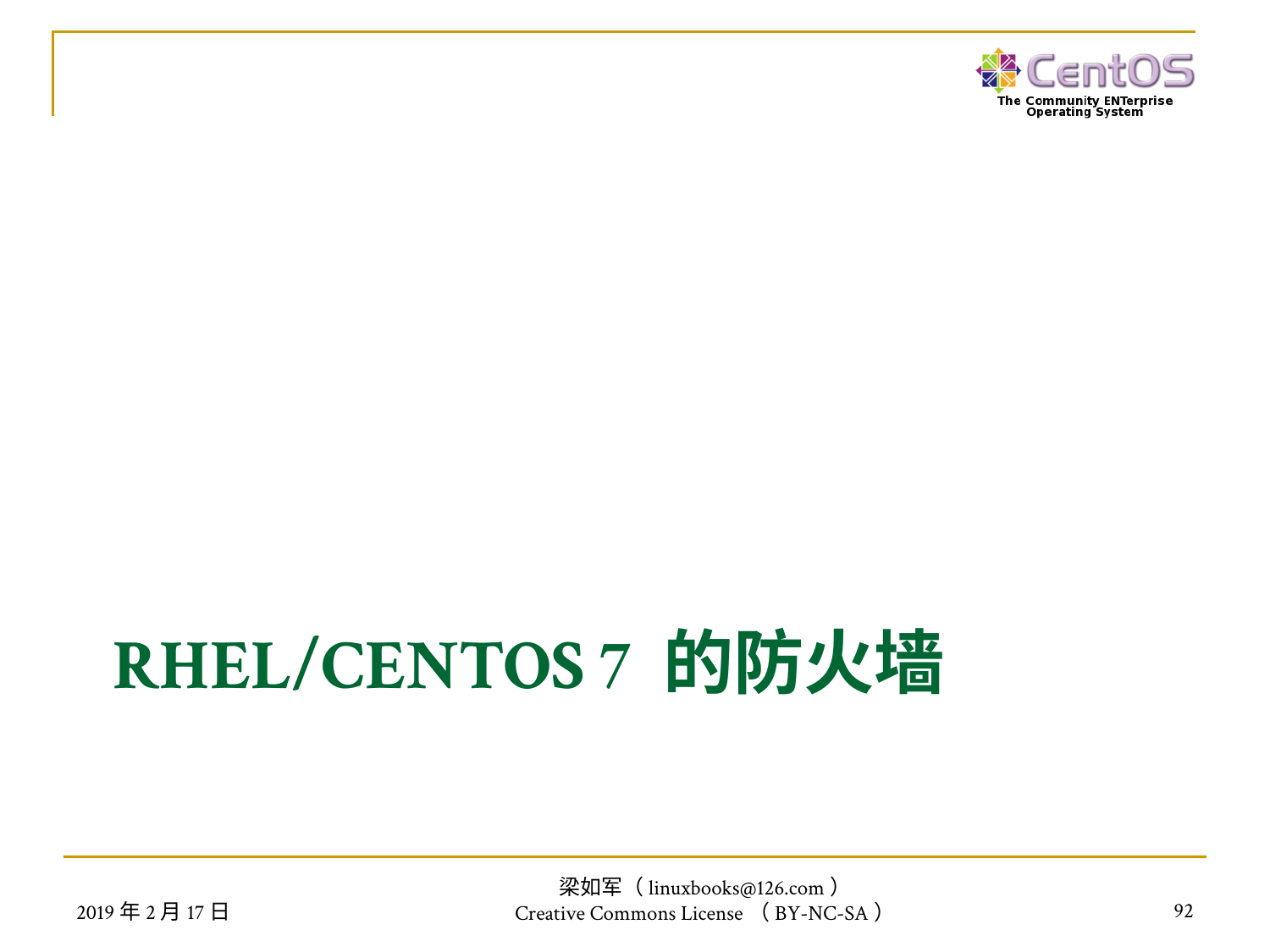

# RHEL/CentOS 7 的防火墙
2019年2月17日
92
梁如军（linuxbooks@126.com）
Creative Commons License（BY-NC-SA）